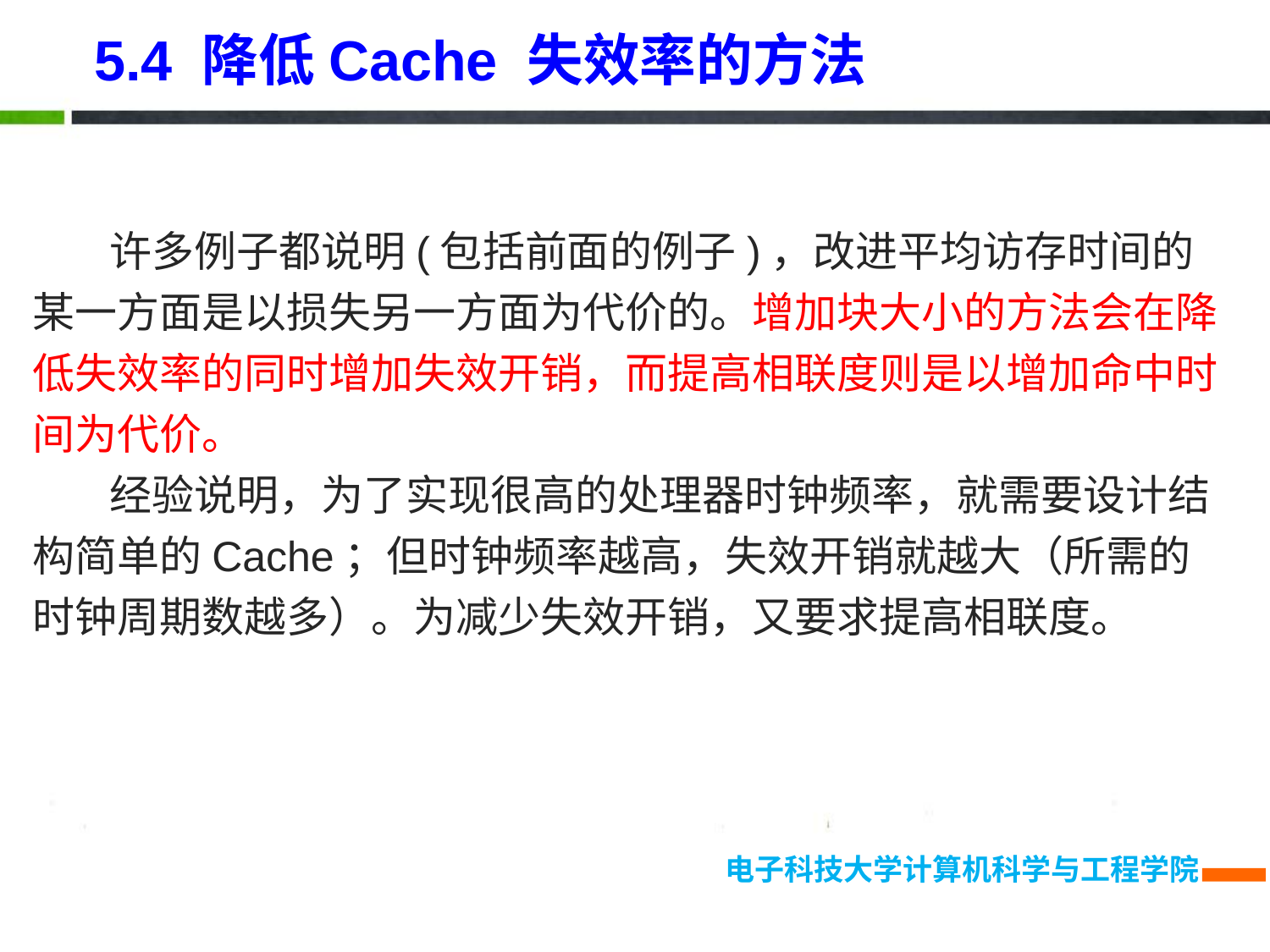

5.4 降低Cache 失效率的方法
       许多例子都说明(包括前面的例子)，改进平均访存时间的某一方面是以损失另一方面为代价的。增加块大小的方法会在降低失效率的同时增加失效开销，而提高相联度则是以增加命中时间为代价。
       经验说明，为了实现很高的处理器时钟频率，就需要设计结构简单的Cache；但时钟频率越高，失效开销就越大（所需的时钟周期数越多）。为减少失效开销，又要求提高相联度。
80